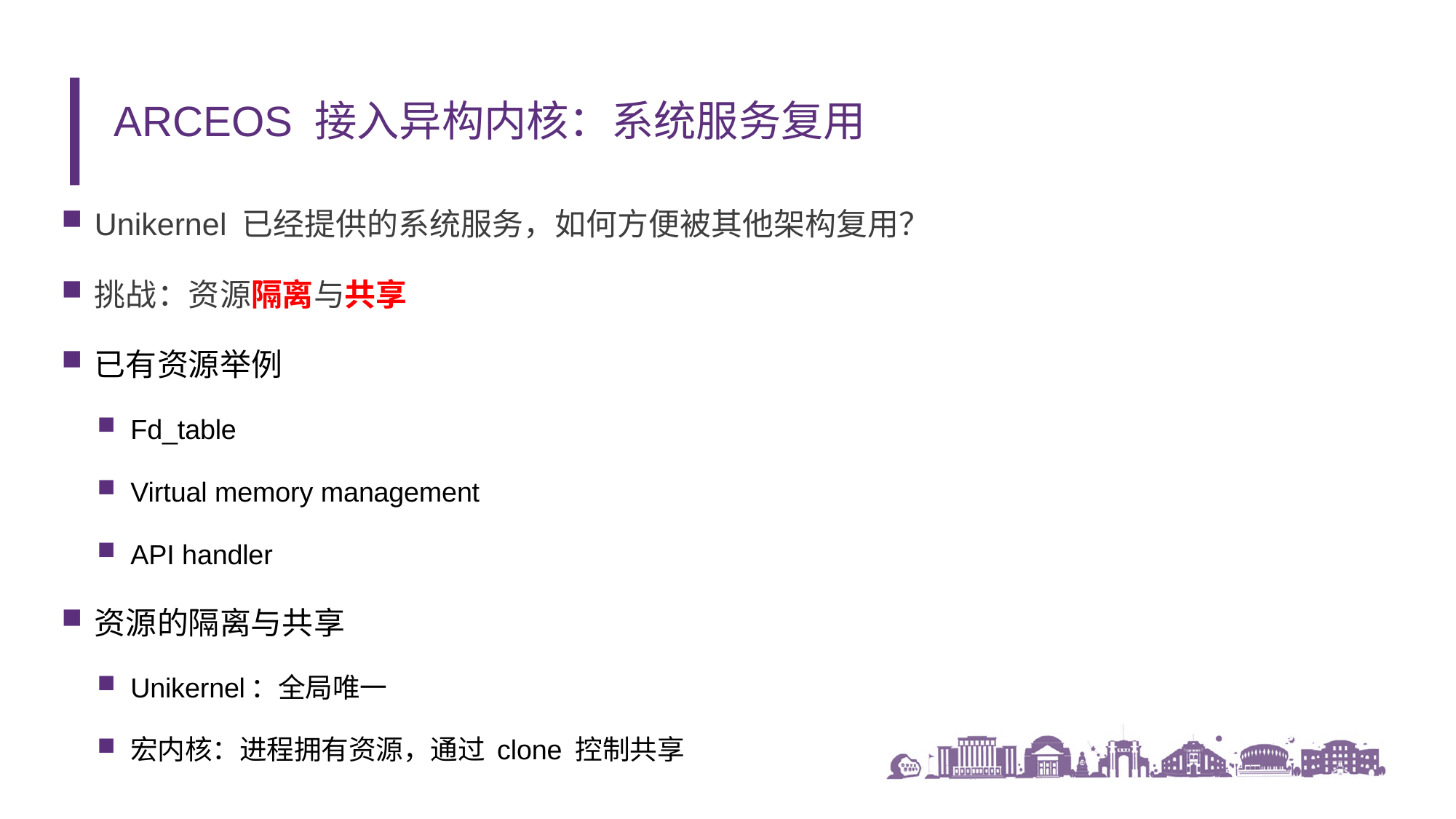

# Arceos 接入异构内核：系统服务复用
Unikernel 已经提供的系统服务，如何方便被其他架构复用？
挑战：资源隔离与共享
已有资源举例
Fd_table
Virtual memory management
API handler
资源的隔离与共享
Unikernel：全局唯一
宏内核：进程拥有资源，通过 clone 控制共享